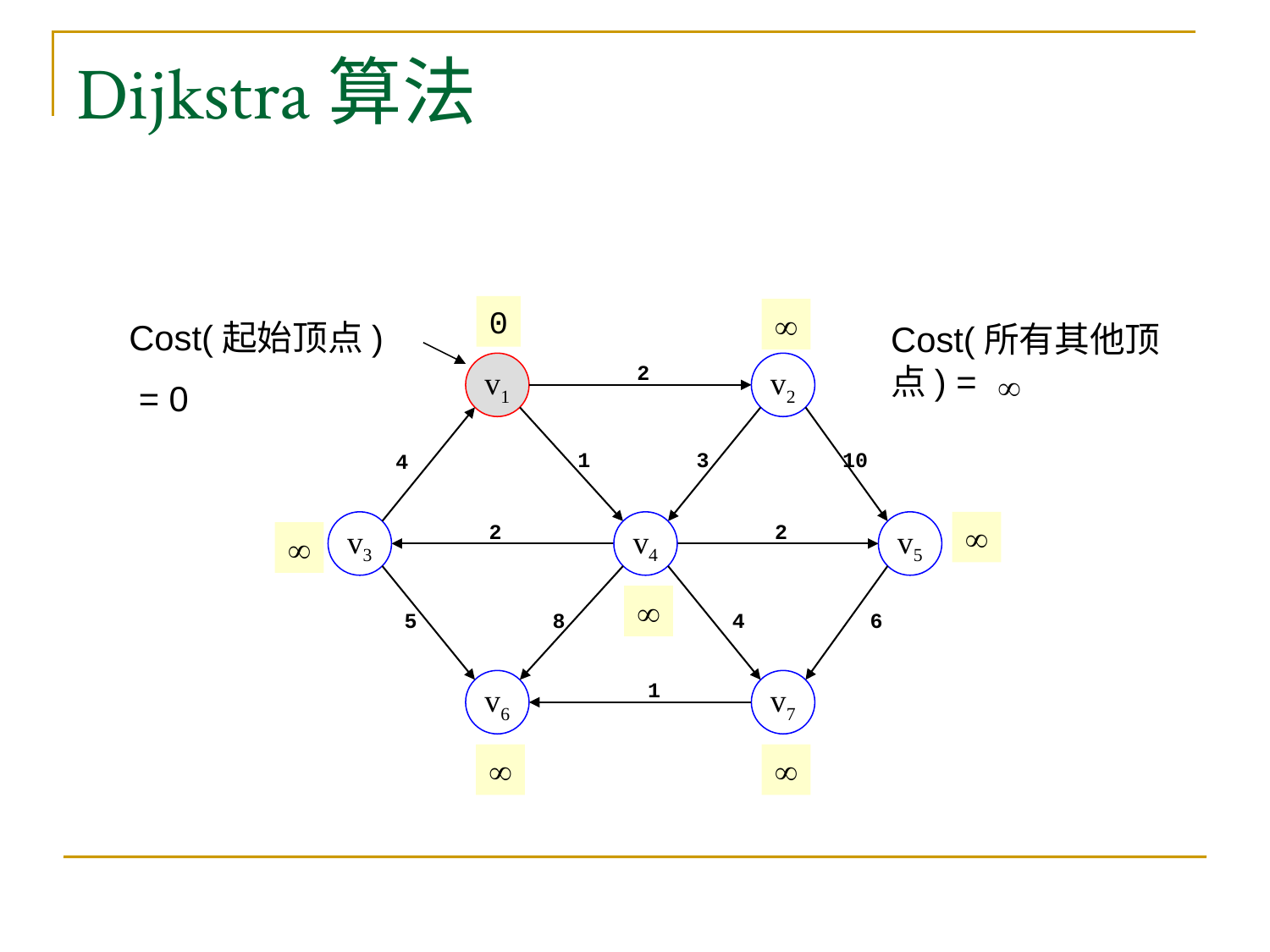

# Dijkstra算法
0
∞
Cost(起始顶点)
 = 0
Cost(所有其他顶点) =

v1
2
v2
∞
1
3
10
4
v3
2
v4
2
v5
∞
∞
∞
5
8
4
6
v6
1
v7
∞
∞